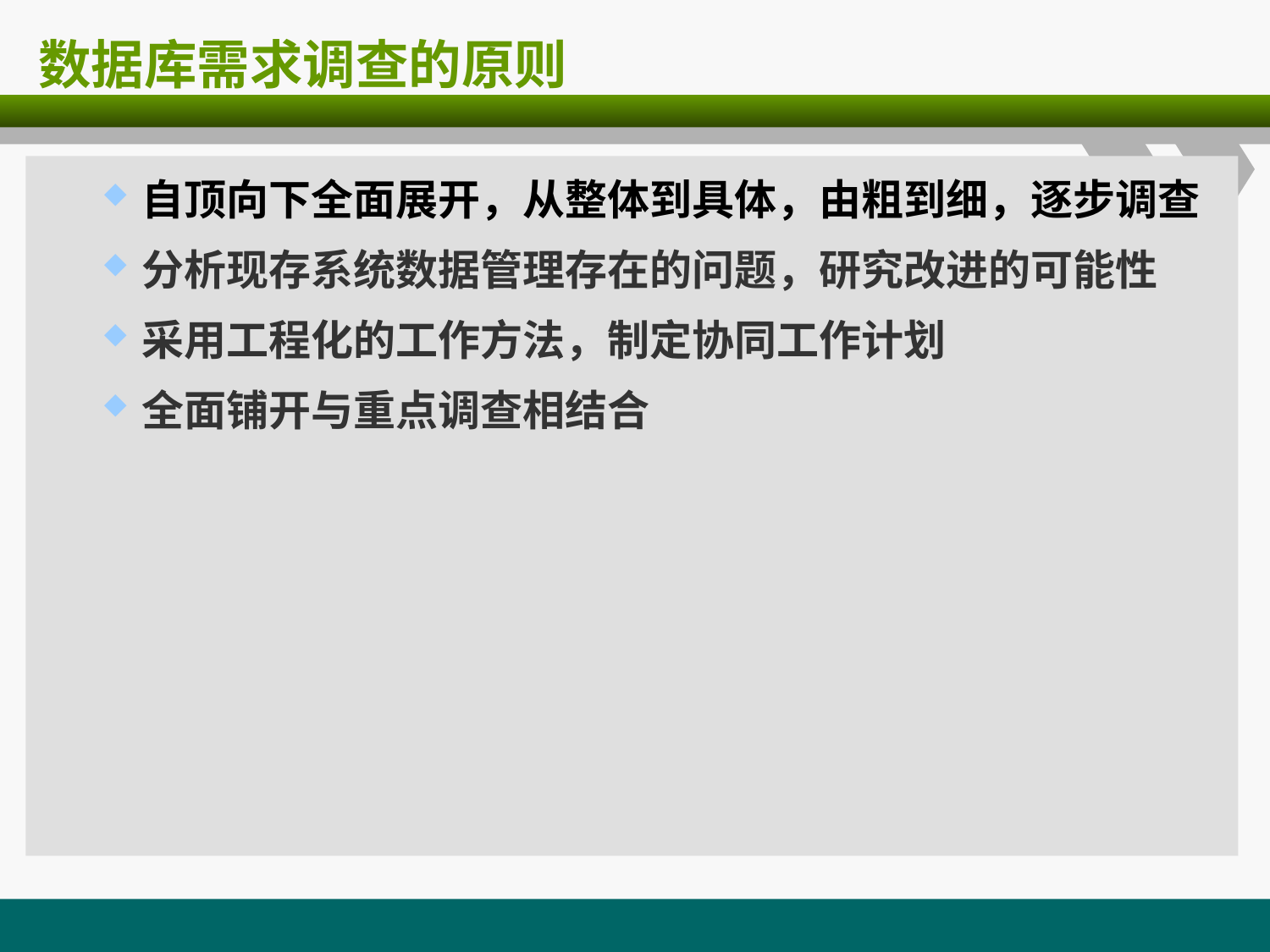

# 数据库需求调查的原则
自顶向下全面展开，从整体到具体，由粗到细，逐步调查
分析现存系统数据管理存在的问题，研究改进的可能性
采用工程化的工作方法，制定协同工作计划
全面铺开与重点调查相结合